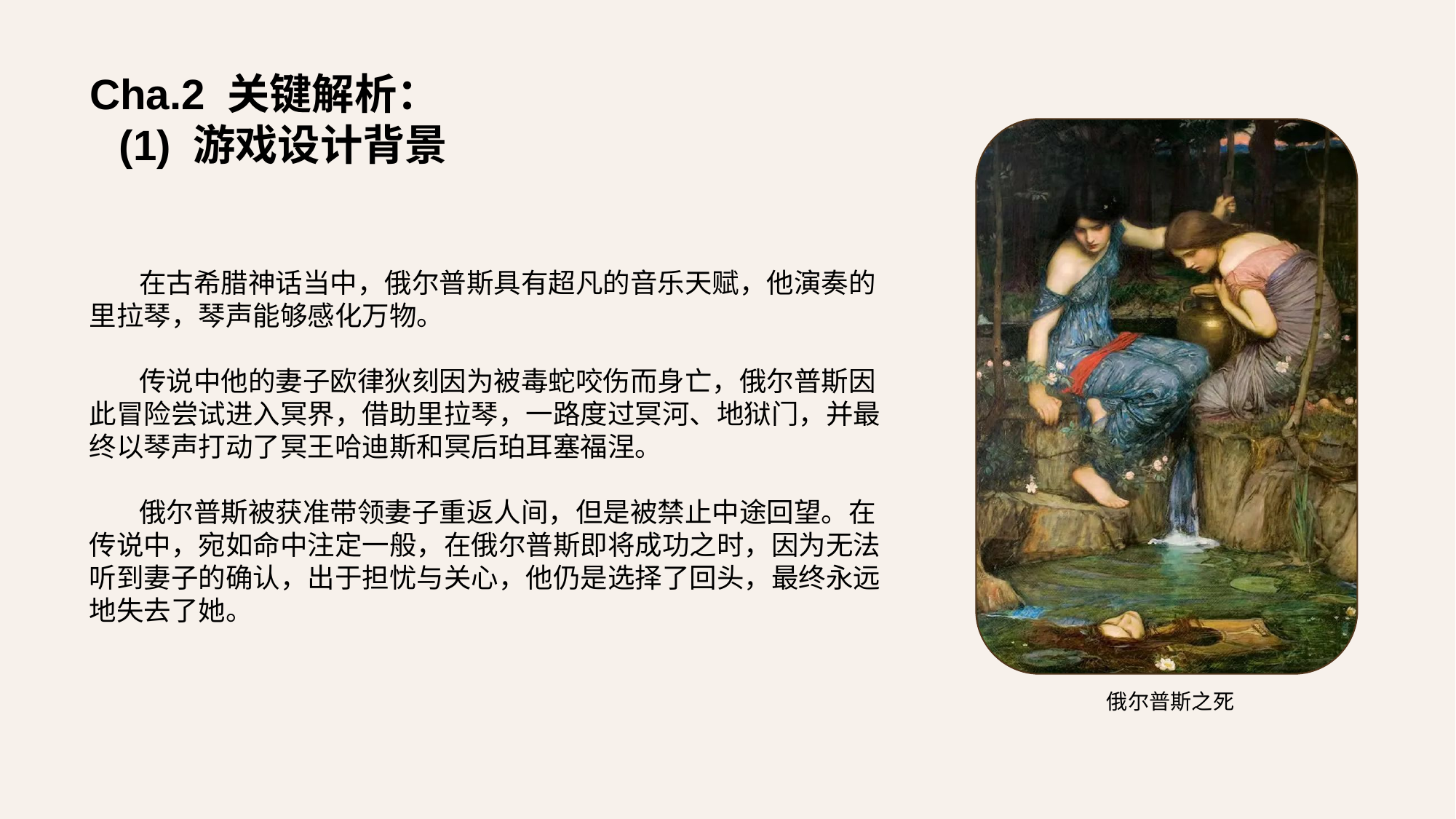

# Cha.2 关键解析： (1) 游戏设计背景

       在古希腊神话当中，俄尔普斯具有超凡的音乐天赋，他演奏的里拉琴，琴声能够感化万物。

       传说中他的妻子欧律狄刻因为被毒蛇咬伤而身亡，俄尔普斯因此冒险尝试进入冥界，借助里拉琴，一路度过冥河、地狱门，并最终以琴声打动了冥王哈迪斯和冥后珀耳塞福涅。

       俄尔普斯被获准带领妻子重返人间，但是被禁止中途回望。在传说中，宛如命中注定一般，在俄尔普斯即将成功之时，因为无法听到妻子的确认，出于担忧与关心，他仍是选择了回头，最终永远地失去了她。

俄尔普斯之死